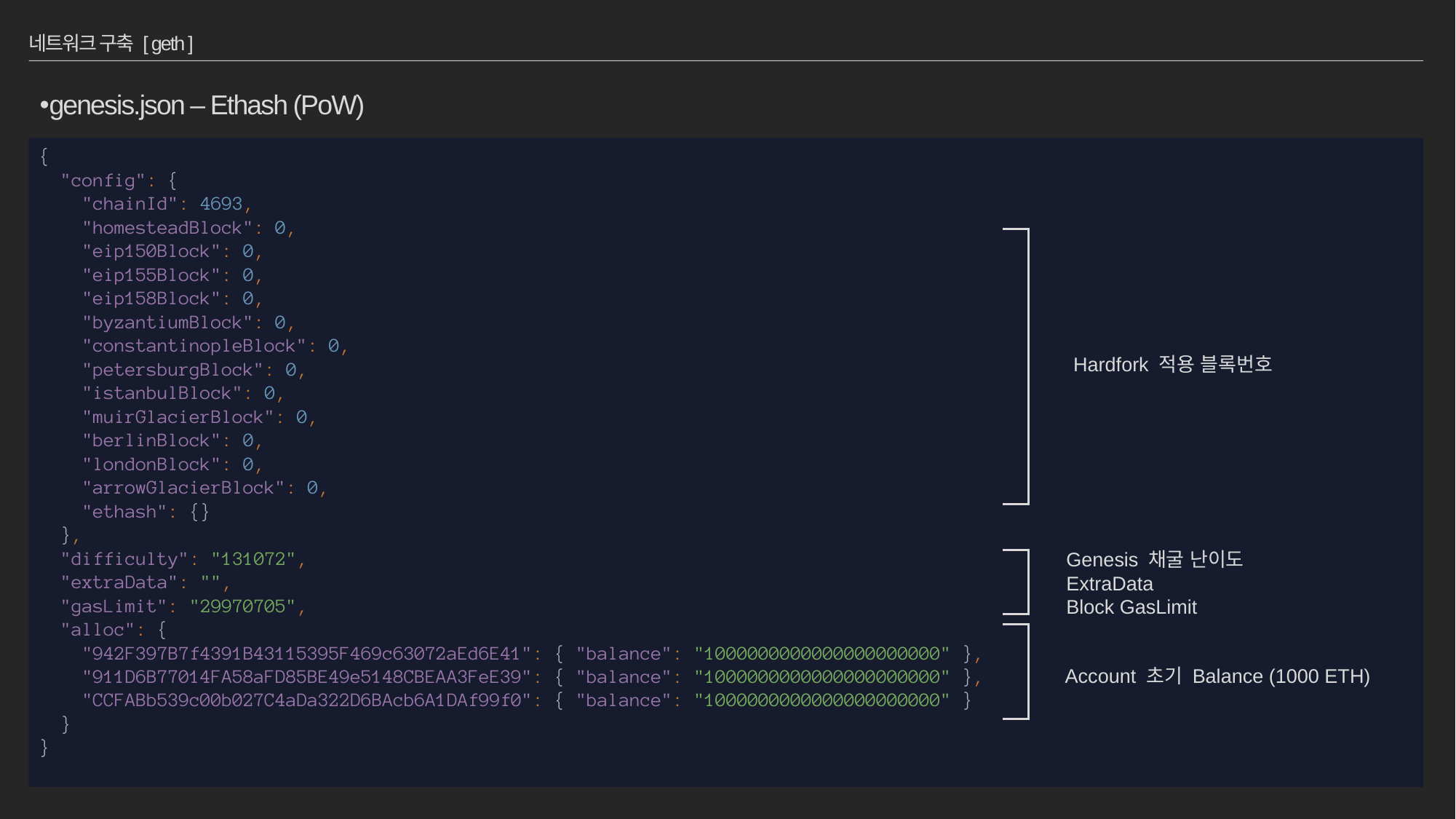

# 네트워크 구축 [ geth ]
genesis.json – Ethash (PoW)

{
  "config": {
    "chainId": 4693,
    "homesteadBlock": 0,
    "eip150Block": 0,
    "eip155Block": 0,
    "eip158Block": 0,
    "byzantiumBlock": 0,
    "constantinopleBlock": 0,
    "petersburgBlock": 0,
    "istanbulBlock": 0,
    "muirGlacierBlock": 0,
    "berlinBlock": 0,
    "londonBlock": 0,
    "arrowGlacierBlock": 0,
    "ethash": {}
  },
  "difficulty": "131072",
  "extraData": "",
  "gasLimit": "29970705",
  "alloc": {
    "942F397B7f4391B43115395F469c63072aEd6E41": { "balance": "1000000000000000000000" },
    "911D6B77014FA58aFD85BE49e5148CBEAA3FeE39": { "balance": "1000000000000000000000" },
    "CCFABb539c00b027C4aDa322D6BAcb6A1DAf99f0": { "balance": "1000000000000000000000" }
  }
}

Hardfork 적용 블록번호
Genesis 채굴 난이도
ExtraData
Block GasLimit

Account 초기 Balance (1000 ETH)